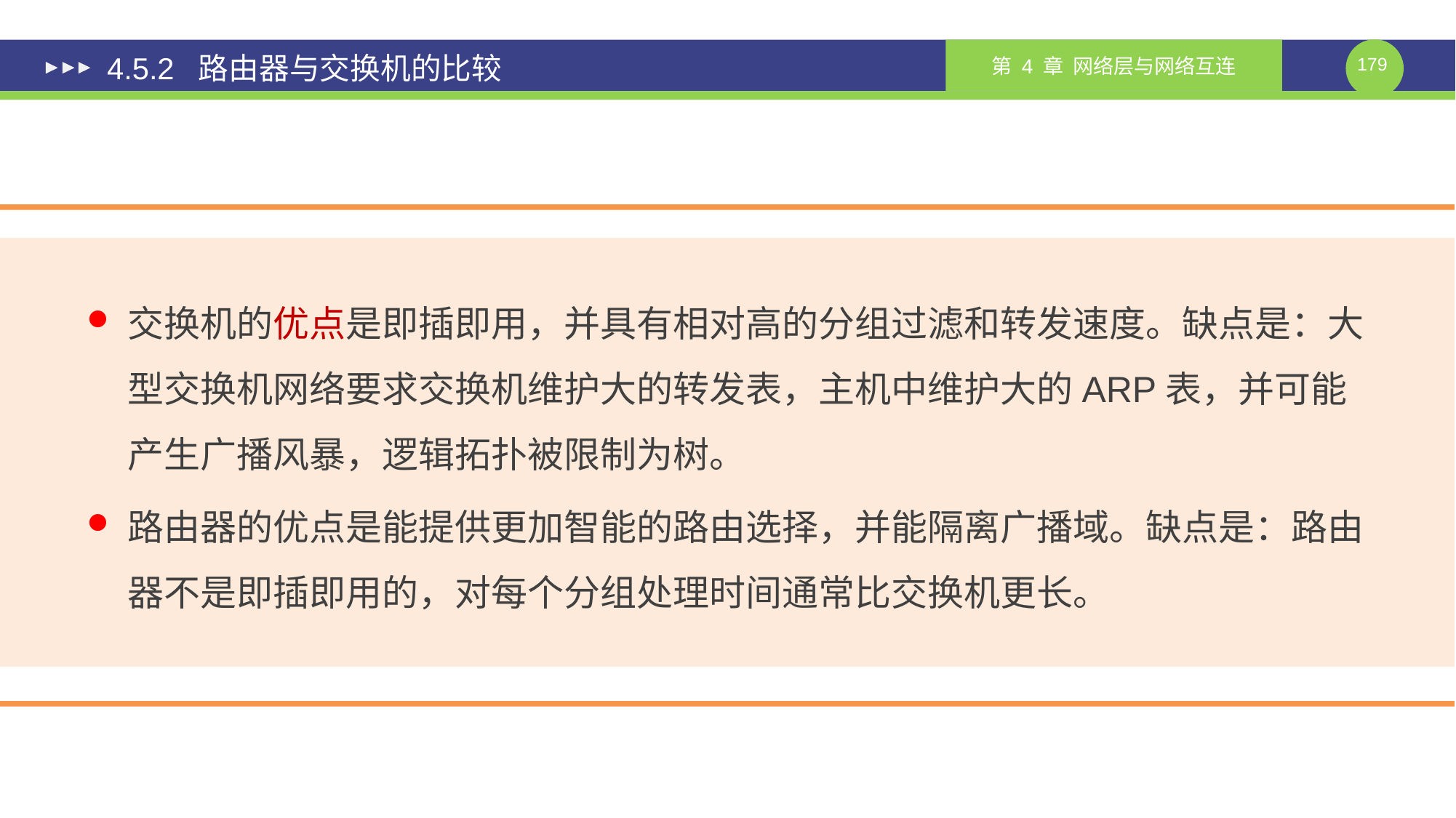

# 4.5.2  路由器与交换机的比较

交换机的优点是即插即用，并具有相对高的分组过滤和转发速度。缺点是：大型交换机网络要求交换机维护大的转发表，主机中维护大的ARP表，并可能产生广播风暴，逻辑拓扑被限制为树。
路由器的优点是能提供更加智能的路由选择，并能隔离广播域。缺点是：路由器不是即插即用的，对每个分组处理时间通常比交换机更长。

课件制作人：谢钧  谢希仁